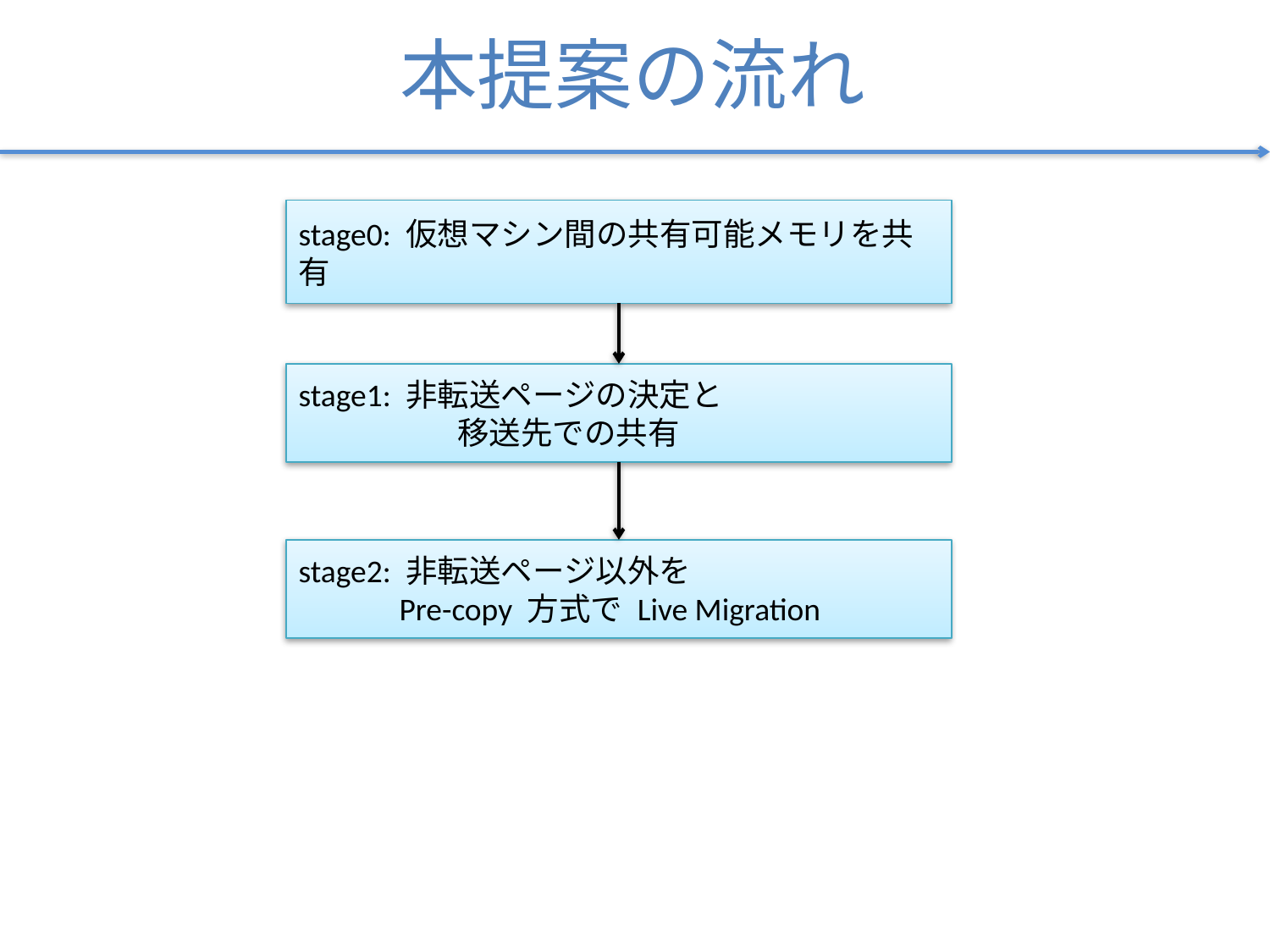

# 本提案の流れ
stage0: 仮想マシン間の共有可能メモリを共有
stage1: 非転送ページの決定と
　　　　　移送先での共有
stage2: 非転送ページ以外を
              Pre-copy 方式で Live Migration